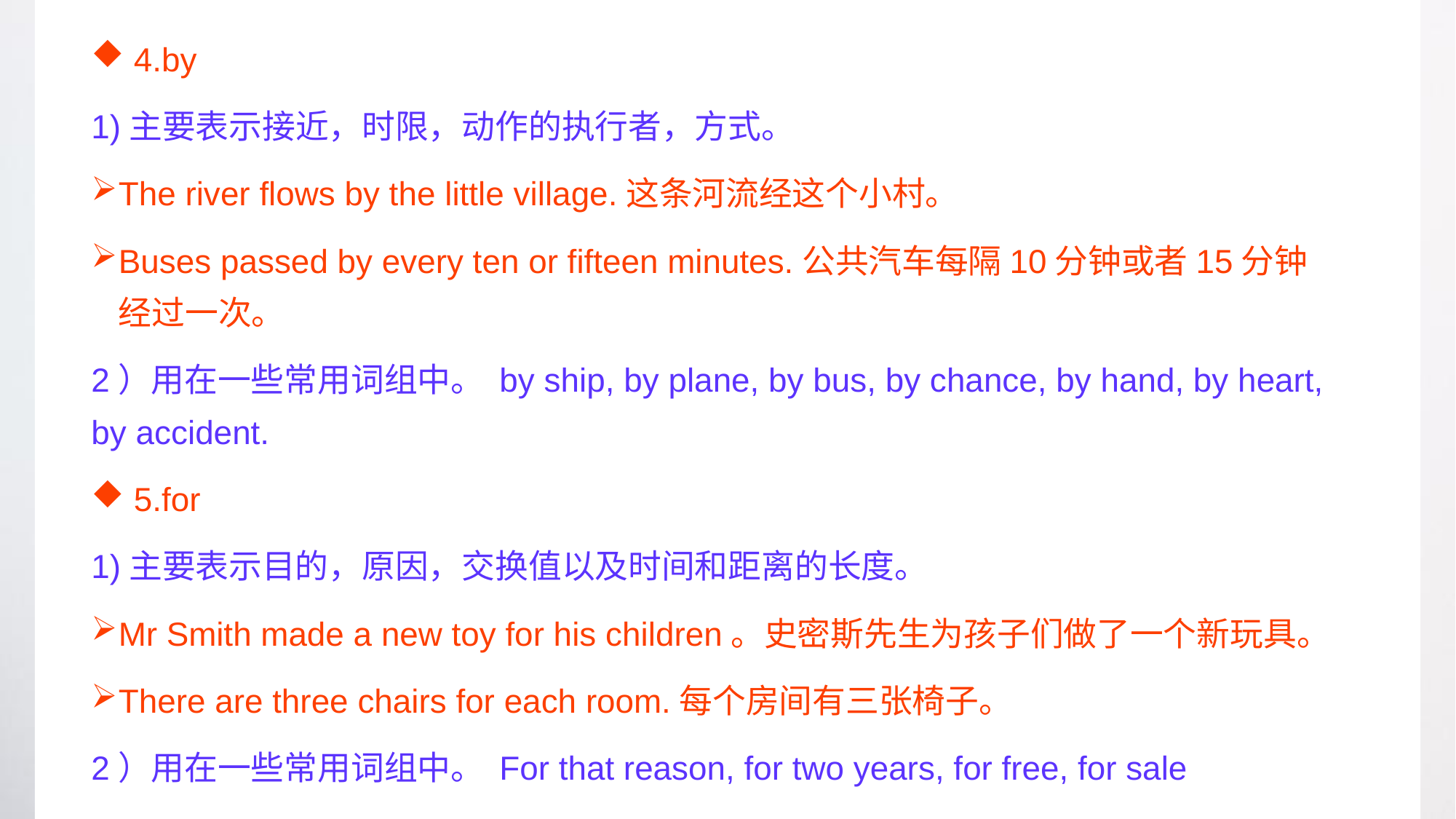

4.by
1)主要表示接近，时限，动作的执行者，方式。
The river flows by the little village.这条河流经这个小村。
Buses passed by every ten or fifteen minutes.公共汽车每隔10分钟或者15分钟经过一次。
2）用在一些常用词组中。 by ship, by plane, by bus, by chance, by hand, by heart, by accident.
 5.for
1)主要表示目的，原因，交换值以及时间和距离的长度。
Mr Smith made a new toy for his children。史密斯先生为孩子们做了一个新玩具。
There are three chairs for each room.每个房间有三张椅子。
2）用在一些常用词组中。 For that reason, for two years, for free, for sale